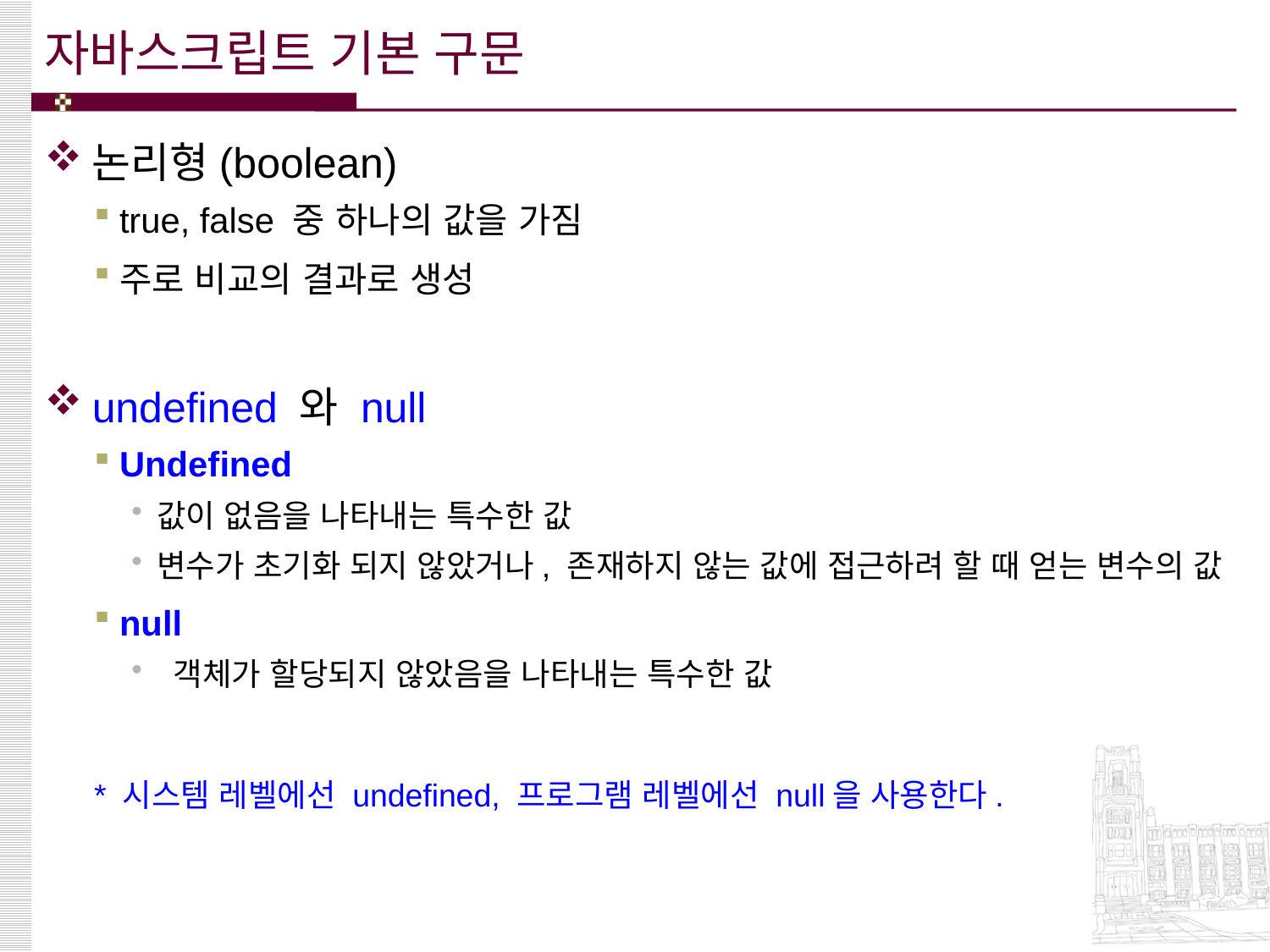

# 자바스크립트 기본 구문
논리형(boolean)
true, false 중 하나의 값을 가짐
주로 비교의 결과로 생성

undefined 와 null
Undefined
값이 없음을 나타내는 특수한 값
변수가 초기화 되지 않았거나, 존재하지 않는 값에 접근하려 할 때 얻는 변수의 값
null
 객체가 할당되지 않았음을 나타내는 특수한 값

* 시스템 레벨에선 undefined, 프로그램 레벨에선 null을 사용한다.